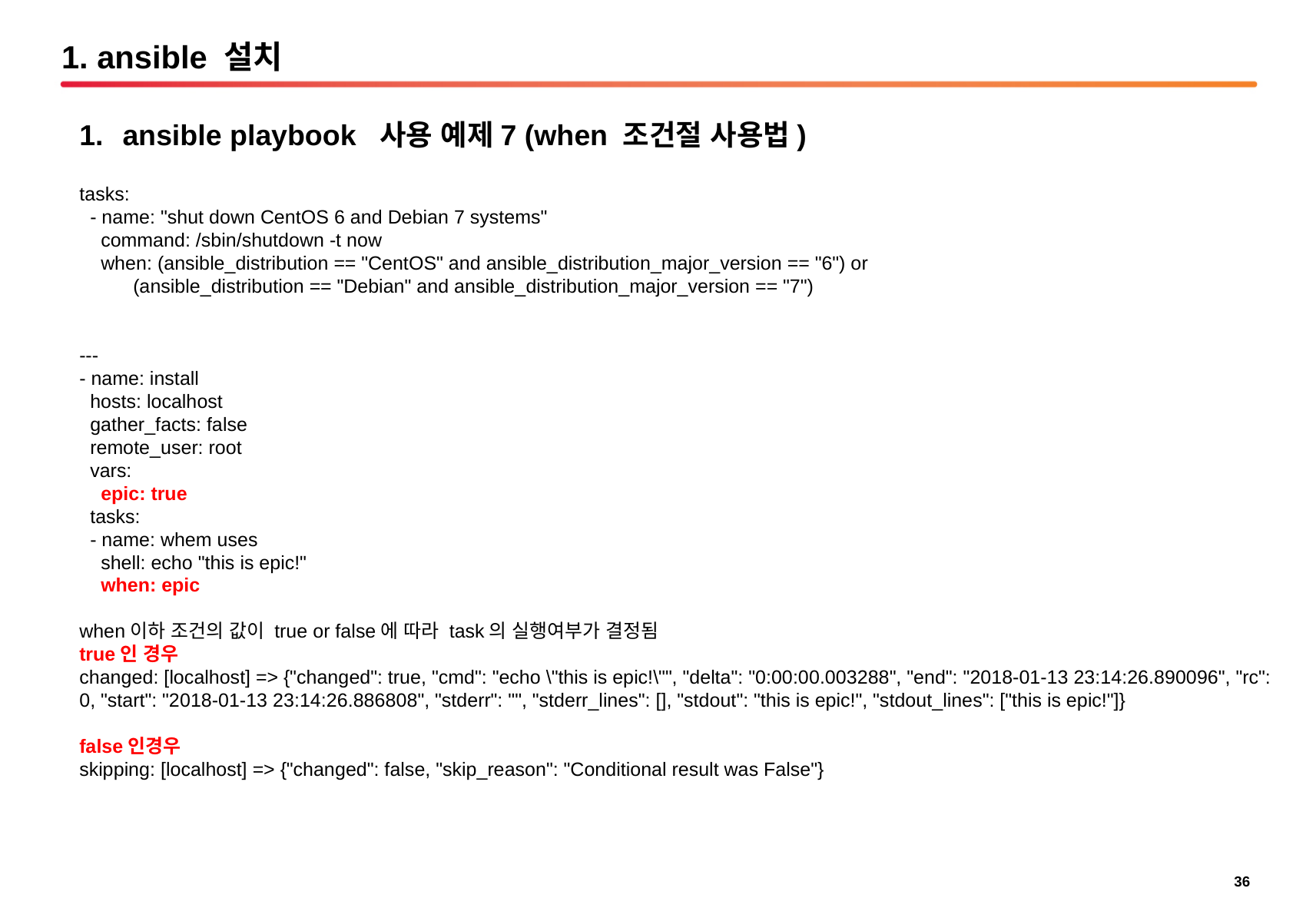

# 1. ansible 설치
ansible playbook  사용 예제7 (when 조건절 사용법)

tasks:
  - name: "shut down CentOS 6 and Debian 7 systems"
    command: /sbin/shutdown -t now
    when: (ansible_distribution == "CentOS" and ansible_distribution_major_version == "6") or
          (ansible_distribution == "Debian" and ansible_distribution_major_version == "7")

---
- name: install
  hosts: localhost
  gather_facts: false
  remote_user: root
  vars:
    epic: true
  tasks:
  - name: whem uses
    shell: echo "this is epic!"
    when: epic

when이하 조건의 값이 true or false에 따라 task의 실행여부가 결정됨
true인 경우
changed: [localhost] => {"changed": true, "cmd": "echo \"this is epic!\"", "delta": "0:00:00.003288", "end": "2018-01-13 23:14:26.890096", "rc": 0, "start": "2018-01-13 23:14:26.886808", "stderr": "", "stderr_lines": [], "stdout": "this is epic!", "stdout_lines": ["this is epic!"]}

false인경우
skipping: [localhost] => {"changed": false, "skip_reason": "Conditional result was False"}